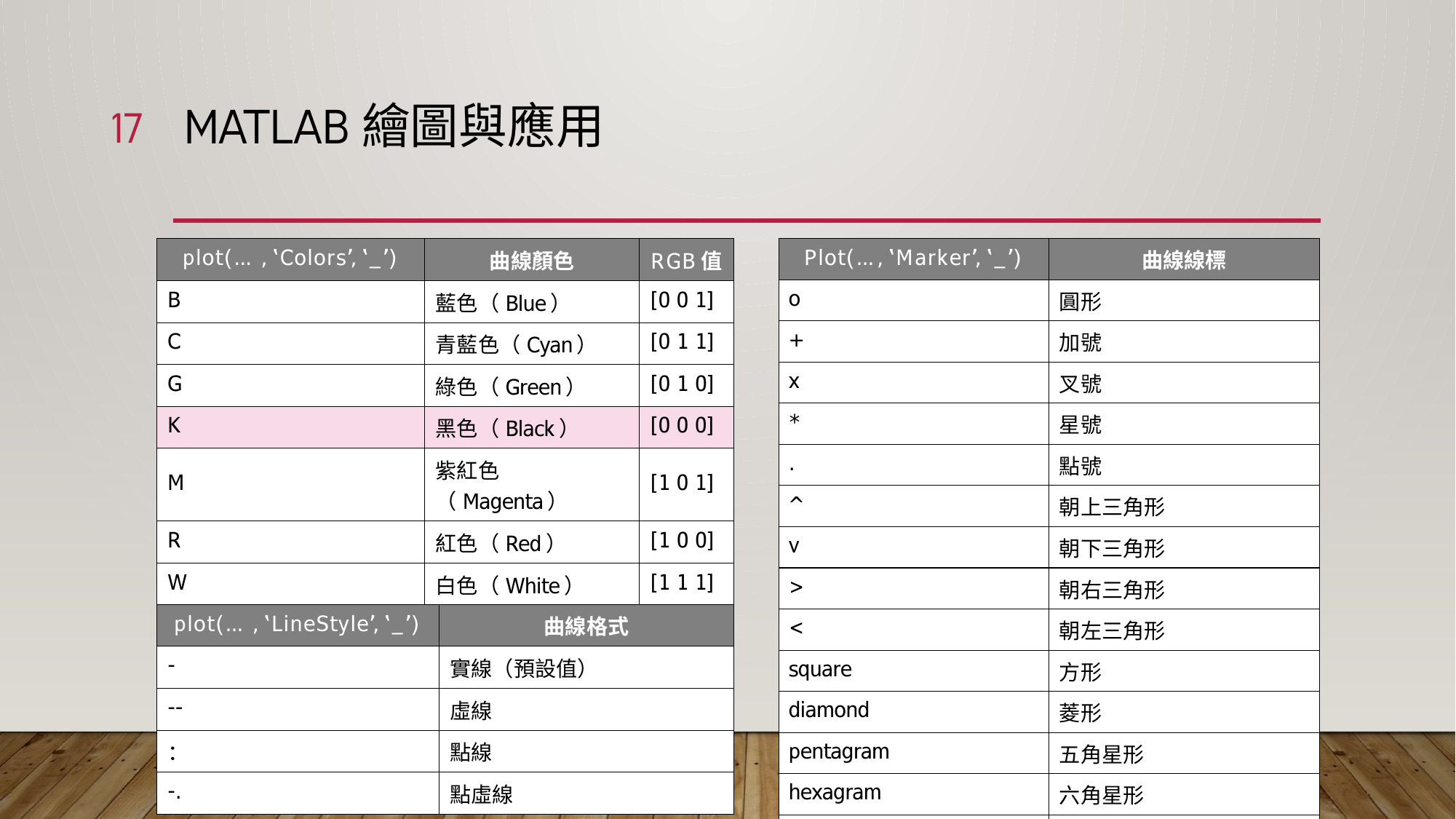

17
# MATLAB繪圖與應用
| plot(… , ‘Colors’, ‘\_’) | 曲線顏色 | RGB值 |
| --- | --- | --- |
| B | 藍色（Blue） | [0 0 1] |
| C | 青藍色（Cyan） | [0 1 1] |
| G | 綠色（Green） | [0 1 0] |
| K | 黑色（Black） | [0 0 0] |
| M | 紫紅色（Magenta） | [1 0 1] |
| R | 紅色（Red） | [1 0 0] |
| W | 白色（White） | [1 1 1] |
| Y | 黃色（Yellow） | [1 1 0] |
| Plot(…, ‘Marker’, ‘\_’) | 曲線線標 |
| --- | --- |
| o | 圓形 |
| + | 加號 |
| x | 叉號 |
| \* | 星號 |
| . | 點號 |
| ^ | 朝上三角形 |
| v | 朝下三角形 |
| > | 朝右三角形 |
| < | 朝左三角形 |
| square | 方形 |
| diamond | 菱形 |
| pentagram | 五角星形 |
| hexagram | 六角星形 |
| none | 無符號（預設值） |
| plot(… , ‘LineStyle’, ‘\_’) | 曲線格式 |
| --- | --- |
| - | 實線（預設值） |
| -- | 虛線 |
| ： | 點線 |
| -. | 點虛線 |